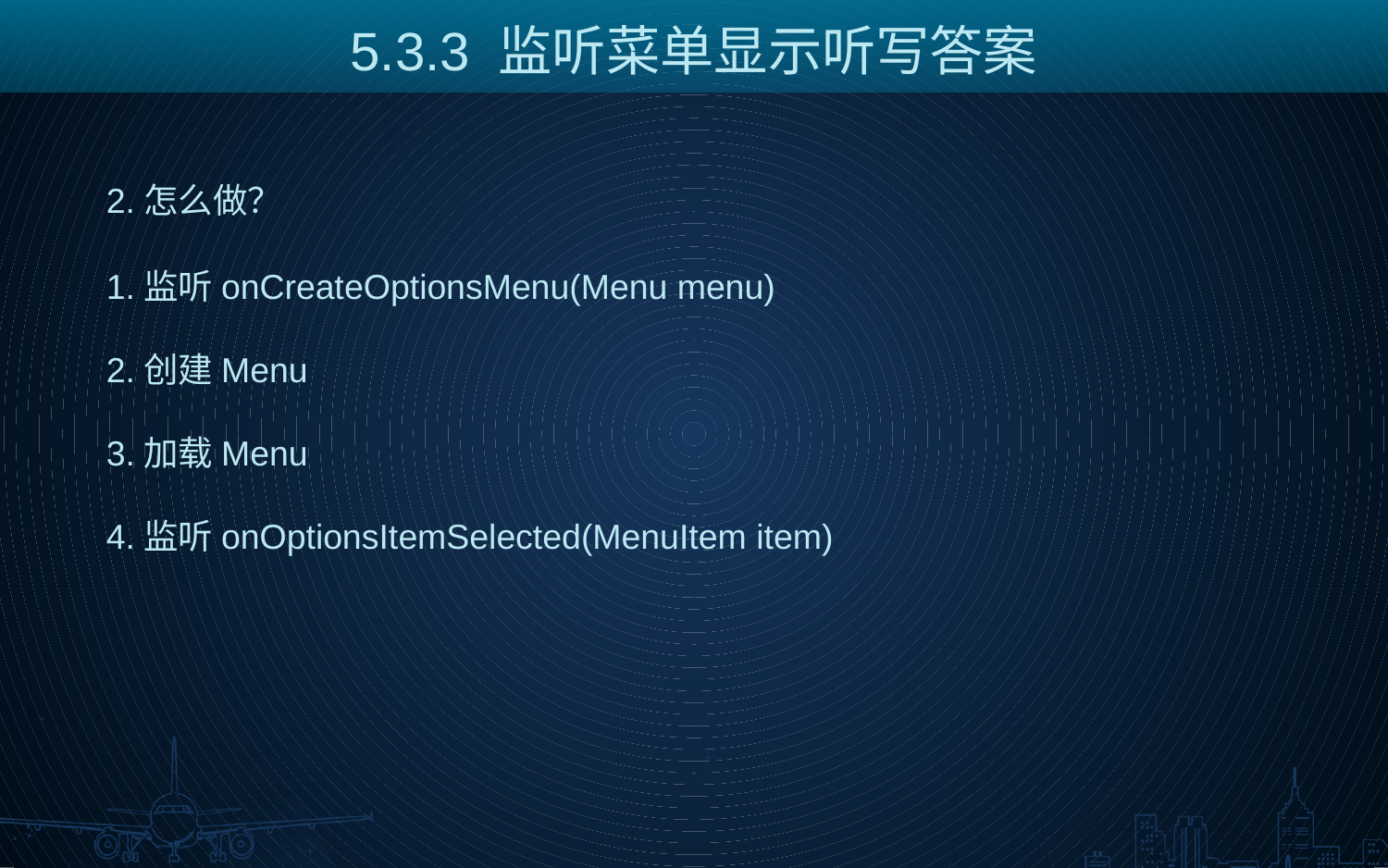

5.3.3 监听菜单显示听写答案
2.怎么做？
1.监听onCreateOptionsMenu(Menu menu)

2.创建Menu

3.加载Menu

4.监听onOptionsItemSelected(MenuItem item)